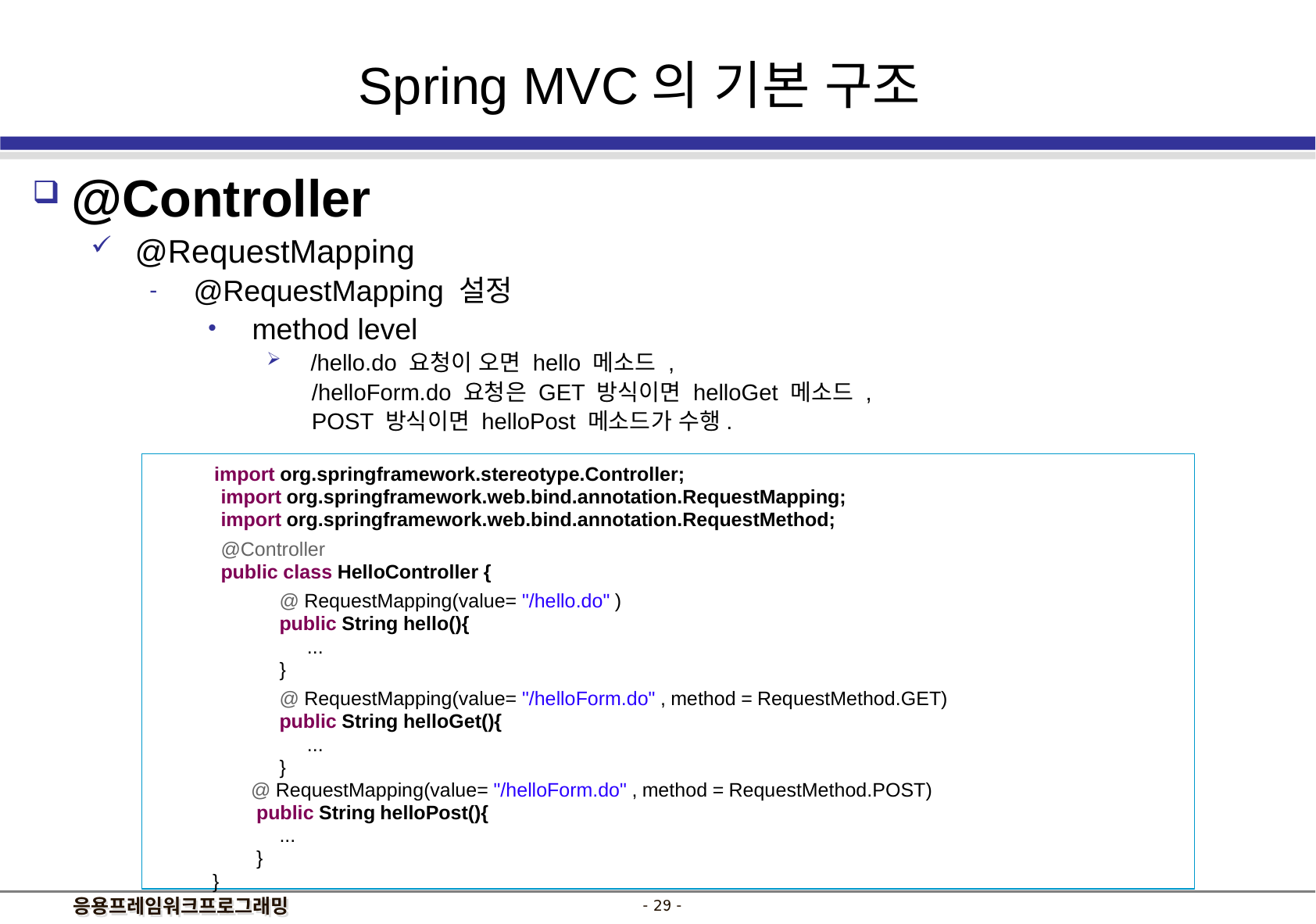

Spring MVC의 기본 구조
 @Controller
@RequestMapping
@RequestMapping 설정
method level
/hello.do 요청이 오면 hello 메소드 ,
       /helloForm.do 요청은 GET 방식이면 helloGet 메소드 ,
       POST 방식이면 helloPost 메소드가 수행.

	import org.springframework.stereotype.Controller;
		import org.springframework.web.bind.annotation.RequestMapping;
		import org.springframework.web.bind.annotation.RequestMethod;
		@Controller
		public class HelloController {
			@ RequestMapping(value= "/hello.do" )
			public String hello(){
				...
			}
			@ RequestMapping(value= "/helloForm.do" , method = RequestMethod.GET)
			public String helloGet(){
				...
			}
                  @ RequestMapping(value= "/helloForm.do" , method = RequestMethod.POST)
                   public String helloPost(){
                      	...
                   }
           }
- 29 -